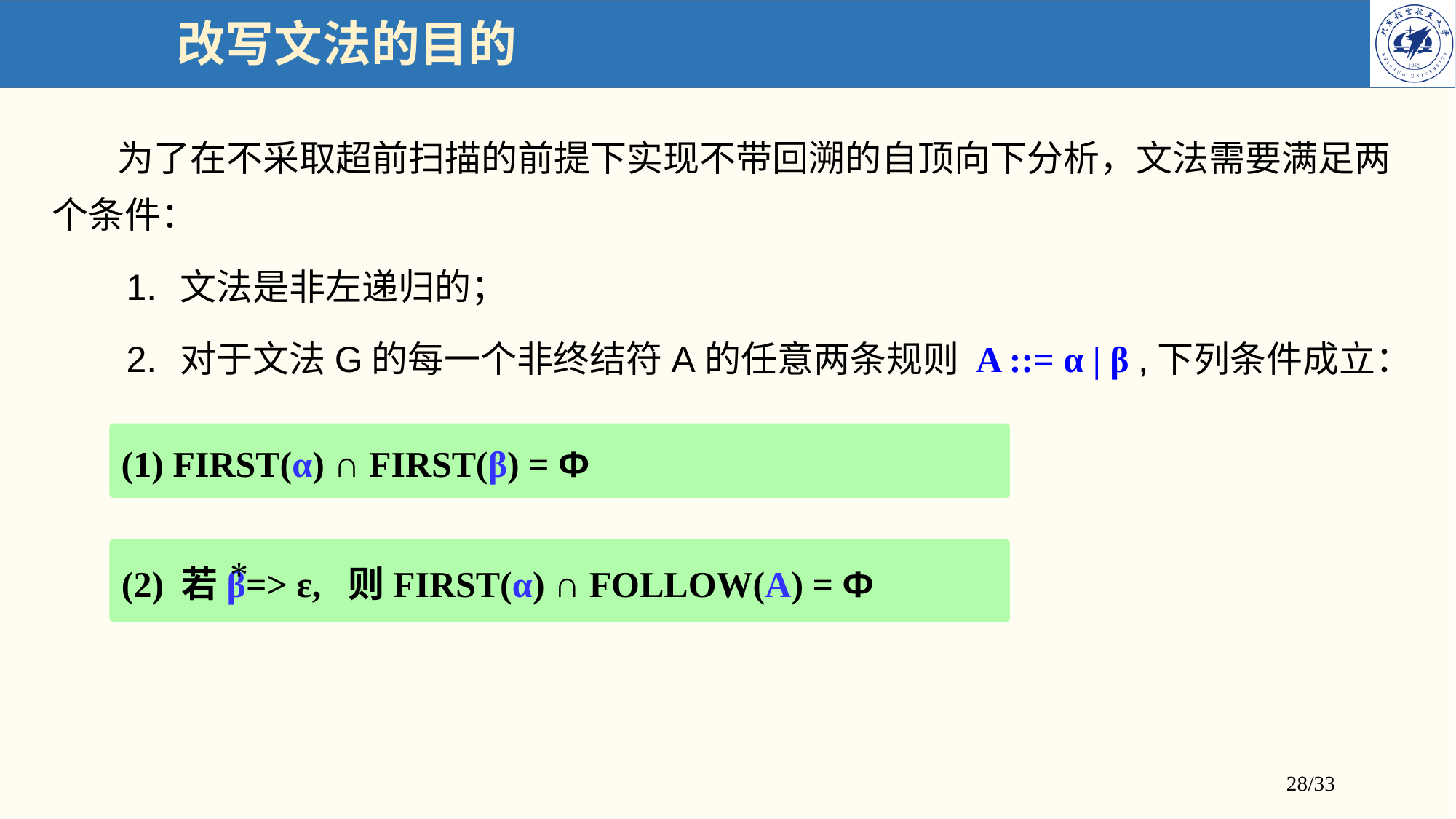

# 改写文法的目的
       为了在不采取超前扫描的前提下实现不带回溯的自顶向下分析，文法需要满足两个条件：
文法是非左递归的；
对于文法G的每一个非终结符A的任意两条规则 A ::= α | β ,下列条件成立：
(1) FIRST(α) ∩ FIRST(β) = Ф
(2) 若β=> ε,  则FIRST(α) ∩ FOLLOW(A) = Ф
*